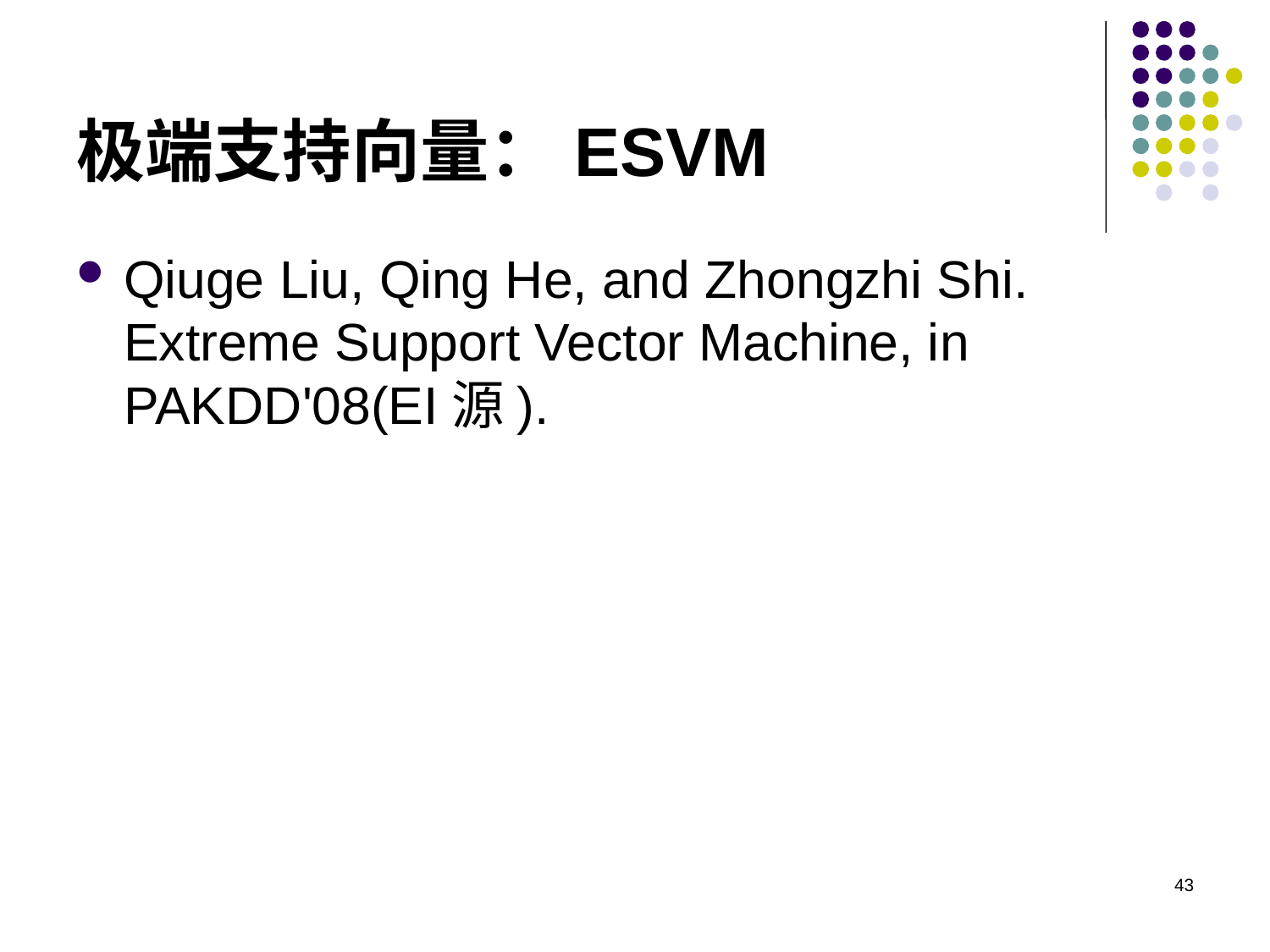

# 极端支持向量：ESVM
Qiuge Liu, Qing He, and Zhongzhi Shi. Extreme Support Vector Machine, in PAKDD'08(EI源).
43